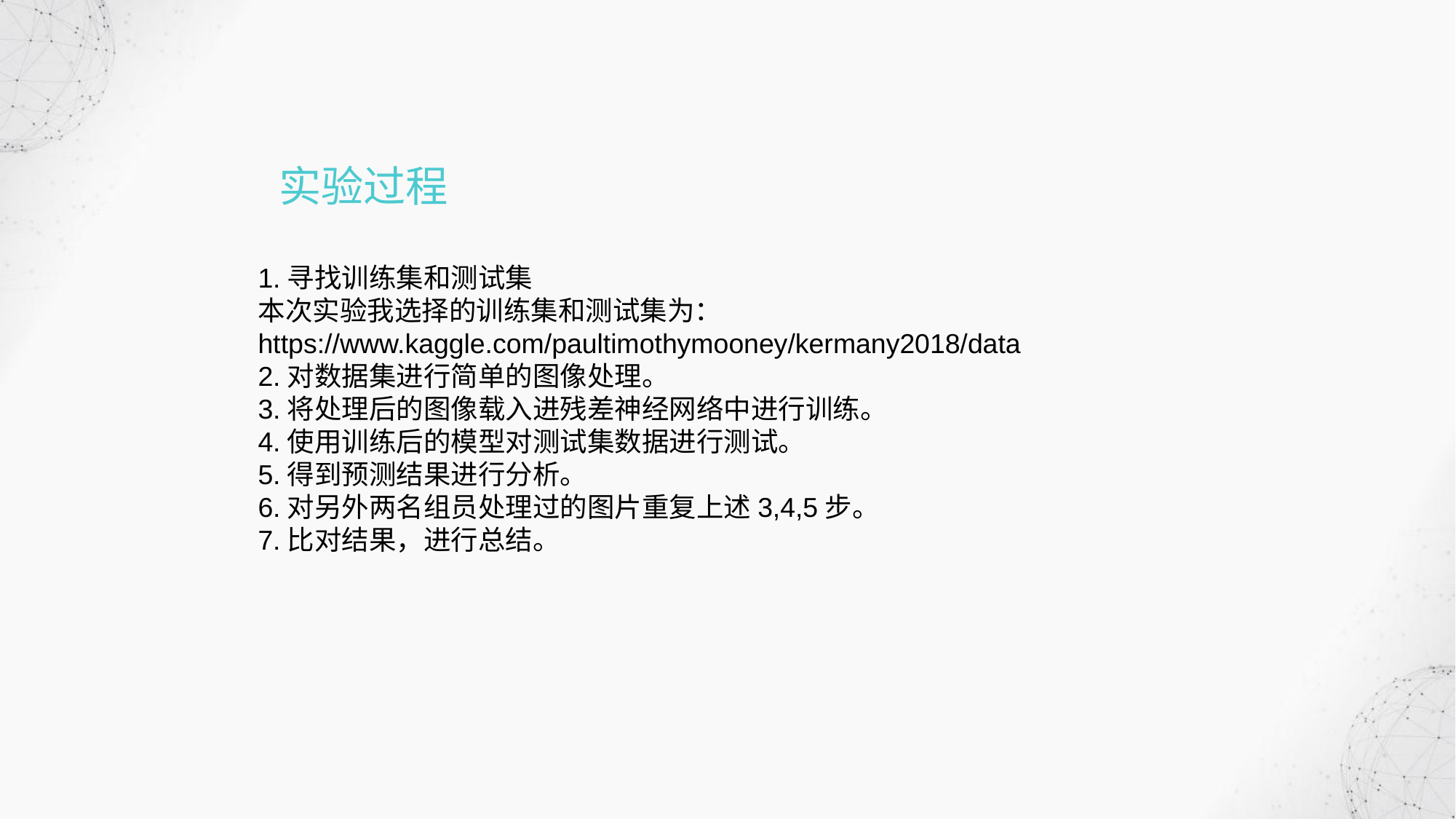

实验过程
1.寻找训练集和测试集
本次实验我选择的训练集和测试集为：
https://www.kaggle.com/paultimothymooney/kermany2018/data
2.对数据集进行简单的图像处理。
3.将处理后的图像载入进残差神经网络中进行训练。
4.使用训练后的模型对测试集数据进行测试。
5.得到预测结果进行分析。
6.对另外两名组员处理过的图片重复上述3,4,5步。
7.比对结果，进行总结。